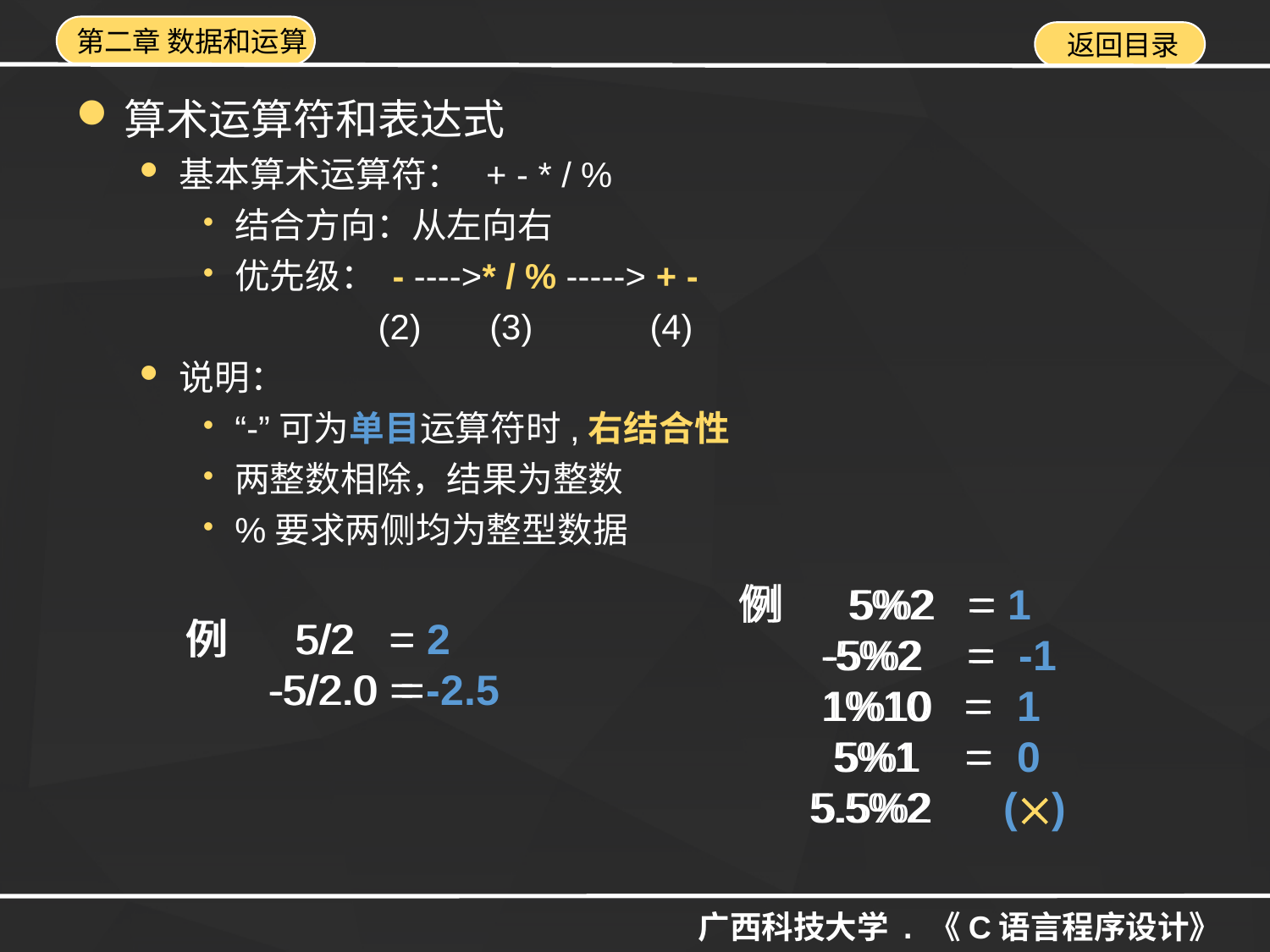

算术运算符和表达式
基本算术运算符：  + - * / %
结合方向：从左向右
优先级： - ---->* / % -----> + -
                  (2)       (3)            (4)
说明：
“-”可为单目运算符时,右结合性
两整数相除，结果为整数
%要求两侧均为整型数据
例      5%2   =
       -5%2    =
       1%10   =
        5%1    =
      5.5%2
例      5%2   = 1
       -5%2    =  -1
       1%10   =  1
        5%1    =  0
      5.5%2      (×)
例      5/2   =
       -5/2.0  =
例      5/2   = 2
       -5/2.0 = -2.5